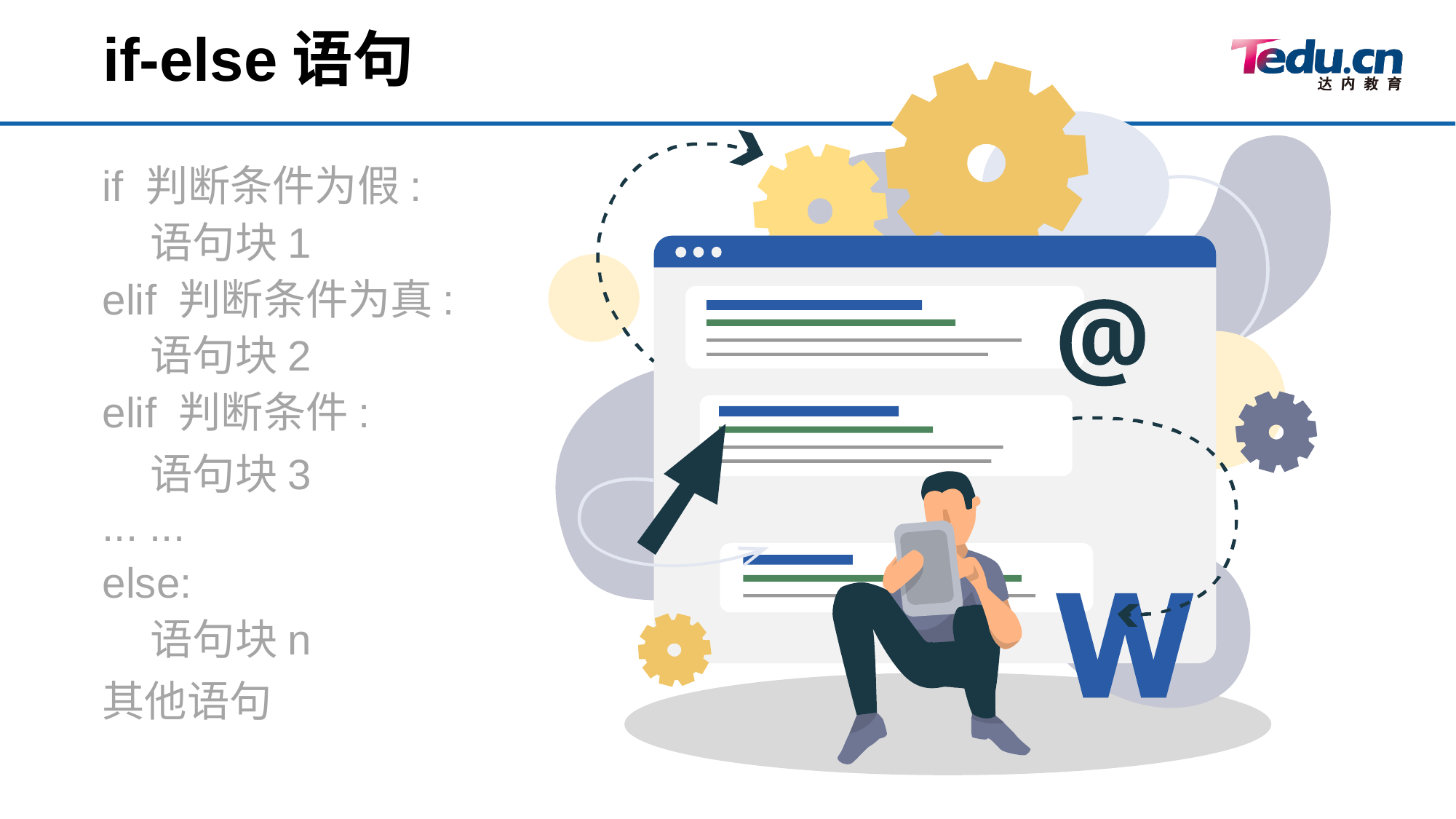

if-else语句

if 判断条件为假:
    语句块1
elif 判断条件为真:
    语句块2
elif 判断条件:
    语句块3
... ...
else:
    语句块n
其他语句